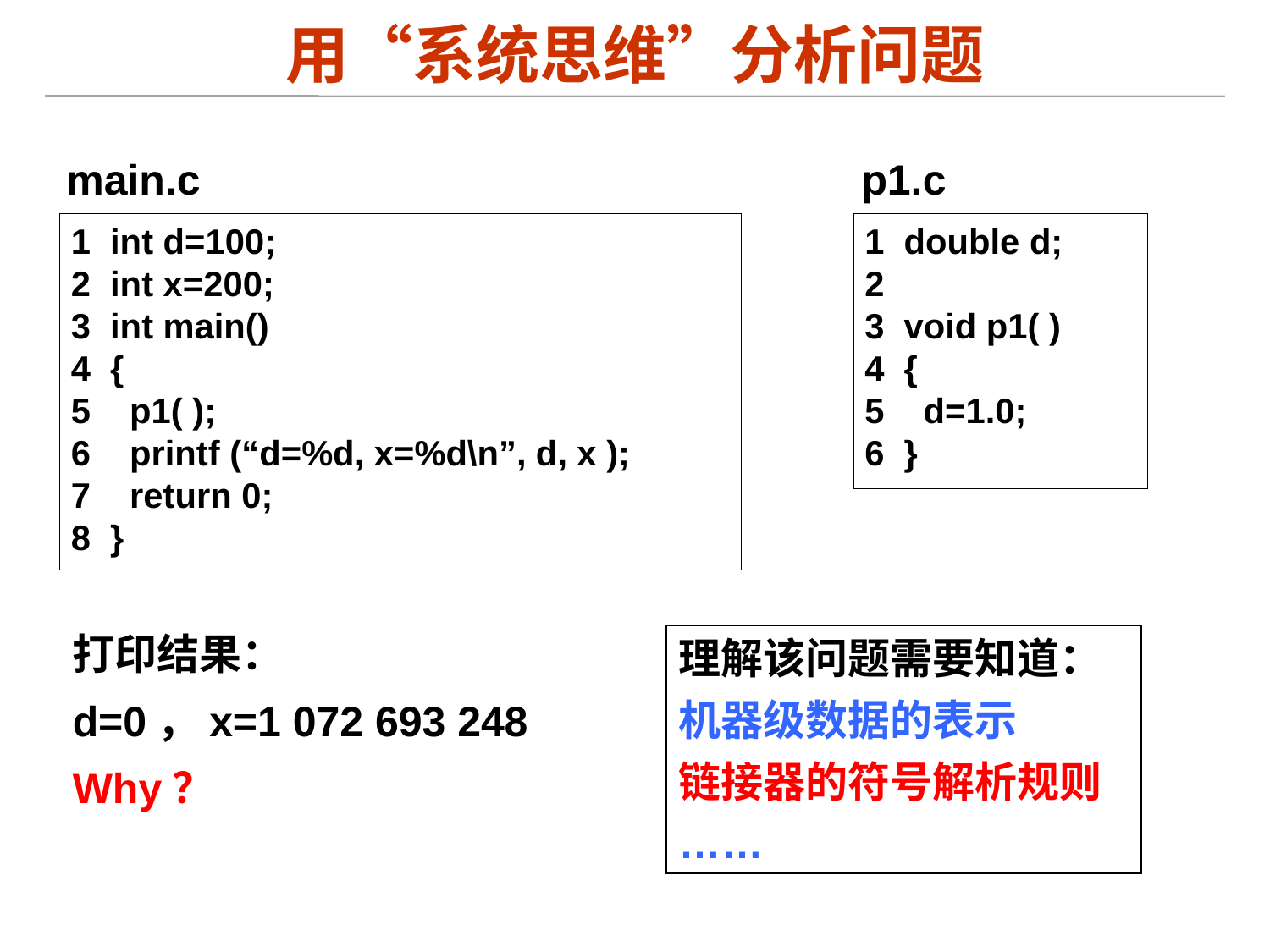

# 用“系统思维”分析问题
main.c                                                        p1.c
1  int d=100;
2  int x=200;
3  int main()
4  {
5    p1( );
6    printf (“d=%d, x=%d\n”, d, x );
7    return 0;
8  }

1  double d;
2
3  void p1( )
4  {
5    d=1.0;
6  }
打印结果：
d=0，x=1 072 693 248
Why？
理解该问题需要知道：
机器级数据的表示
链接器的符号解析规则
……